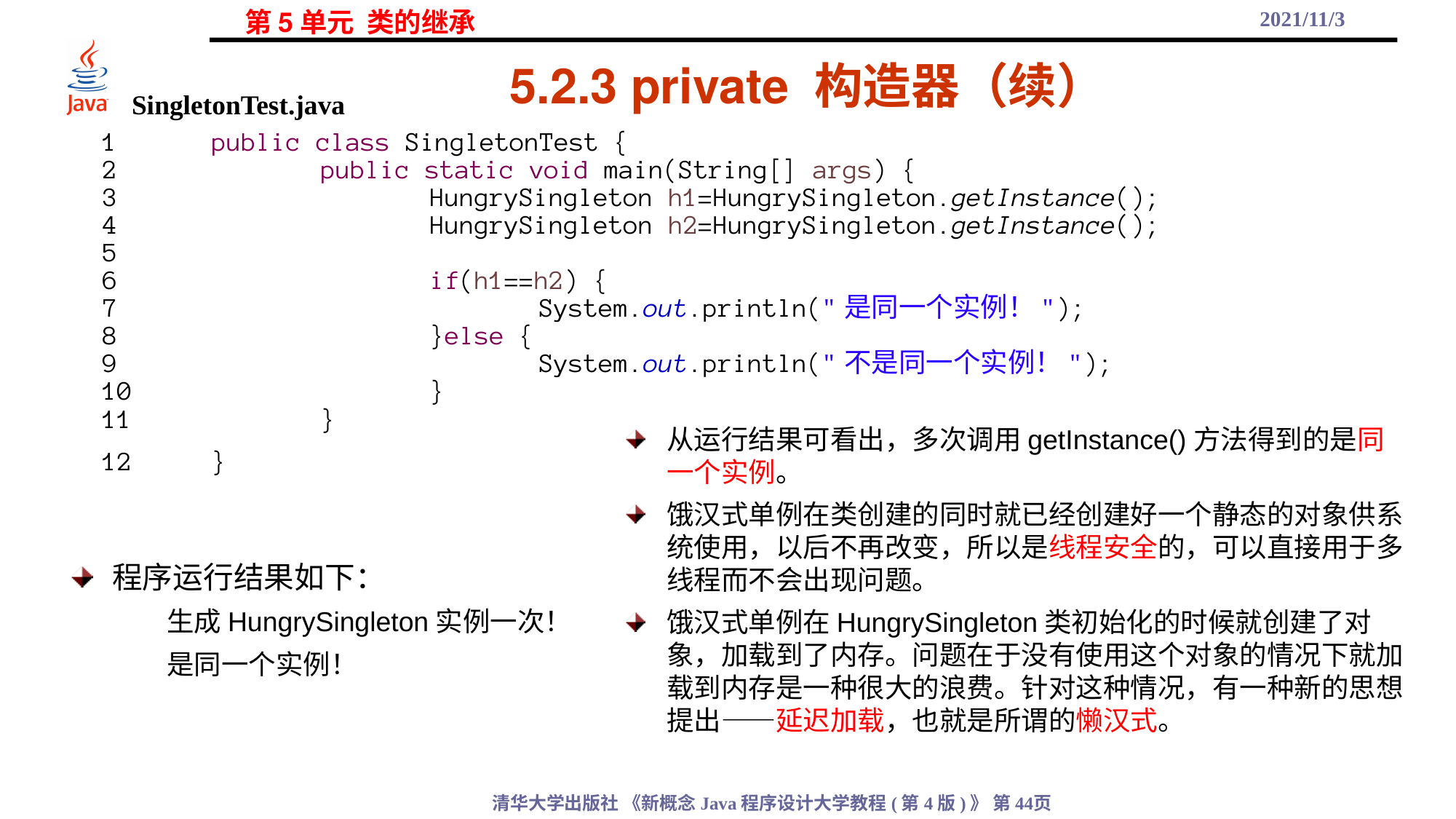

2021/11/3
# 5.2.3 private 构造器（续）
SingletonTest.java
1	public class SingletonTest {
2		public static void main(String[] args) {
3			HungrySingleton h1=HungrySingleton.getInstance();
4			HungrySingleton h2=HungrySingleton.getInstance();
5
6			if(h1==h2) {
7				System.out.println("是同一个实例！");
8			}else {
9				System.out.println("不是同一个实例！");
10			}
11		}
12	}
从运行结果可看出，多次调用getInstance()方法得到的是同一个实例。
饿汉式单例在类创建的同时就已经创建好一个静态的对象供系统使用，以后不再改变，所以是线程安全的，可以直接用于多线程而不会出现问题。
饿汉式单例在HungrySingleton类初始化的时候就创建了对象，加载到了内存。问题在于没有使用这个对象的情况下就加载到内存是一种很大的浪费。针对这种情况，有一种新的思想提出——延迟加载，也就是所谓的懒汉式。
程序运行结果如下：
生成HungrySingleton实例一次！
是同一个实例！